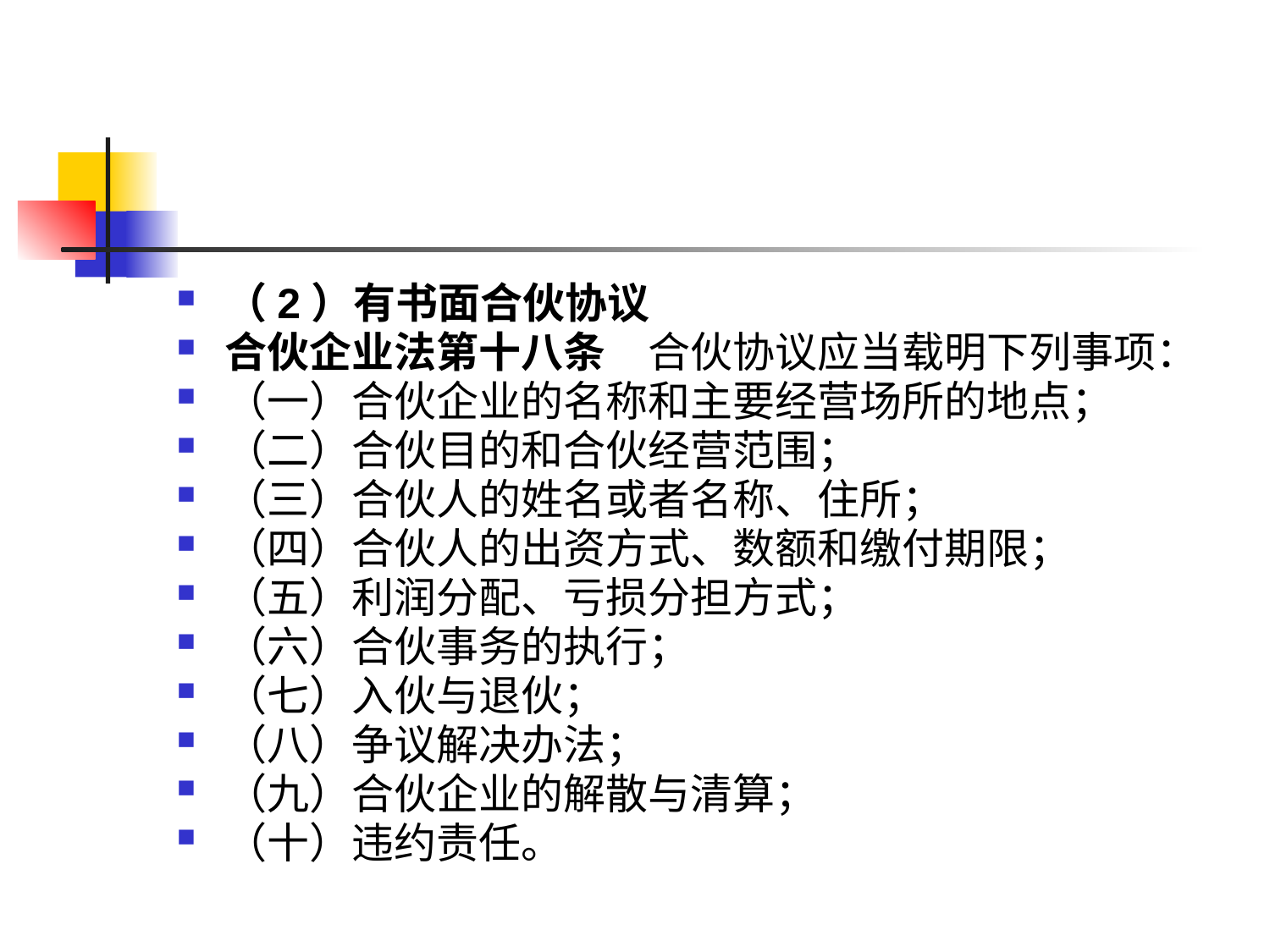

#
（2）有书面合伙协议
合伙企业法第十八条　合伙协议应当载明下列事项：
（一）合伙企业的名称和主要经营场所的地点；
（二）合伙目的和合伙经营范围；
（三）合伙人的姓名或者名称、住所；
（四）合伙人的出资方式、数额和缴付期限；
（五）利润分配、亏损分担方式；
（六）合伙事务的执行；
（七）入伙与退伙；
（八）争议解决办法；
（九）合伙企业的解散与清算；
（十）违约责任。